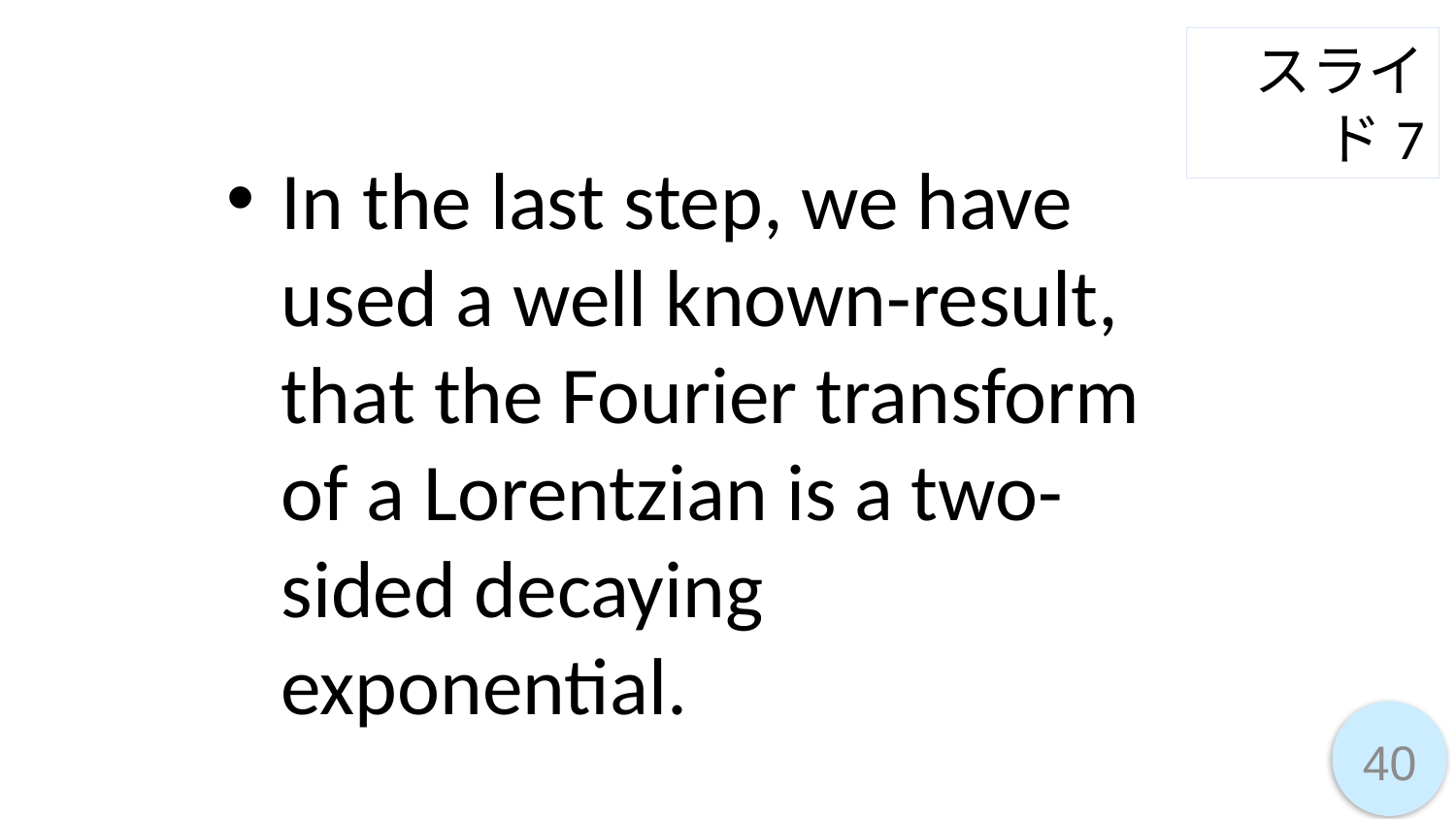

スライド7
In the last step, we have used a well known-result, that the Fourier transform of a Lorentzian is a two-sided decaying exponential.
40